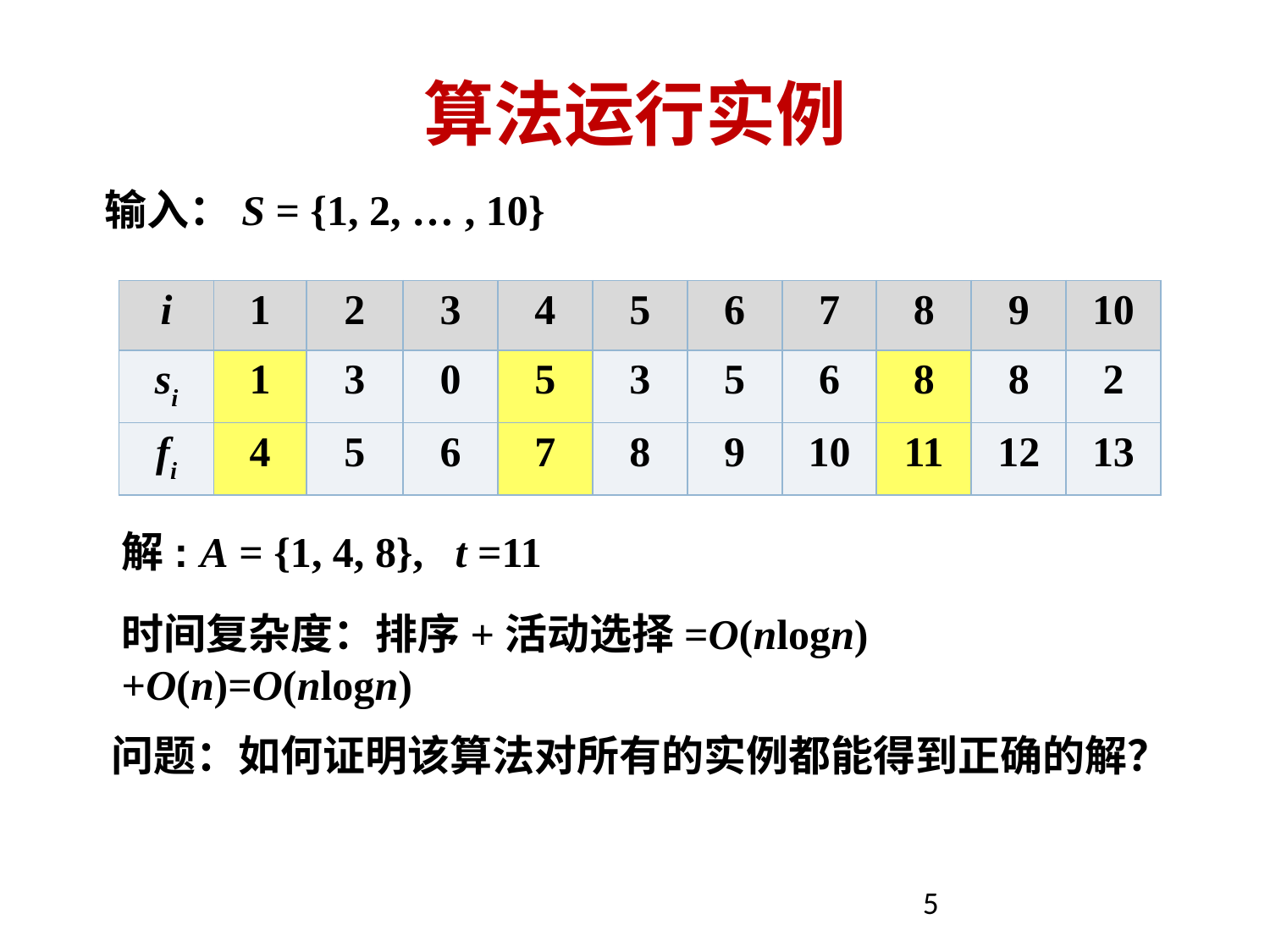

# 算法运行实例
输入：S = {1, 2, … , 10}
| i | 1 | 2 | 3 | 4 | 5 | 6 | 7 | 8 | 9 | 10 |
| --- | --- | --- | --- | --- | --- | --- | --- | --- | --- | --- |
| si | 1 | 3 | 0 | 5 | 3 | 5 | 6 | 8 | 8 | 2 |
| fi | 4 | 5 | 6 | 7 | 8 | 9 | 10 | 11 | 12 | 13 |
解: A = {1, 4, 8},   t =11
时间复杂度：排序+活动选择=O(nlogn)+O(n)=O(nlogn)

问题：如何证明该算法对所有的实例都能得到正确的解？
5